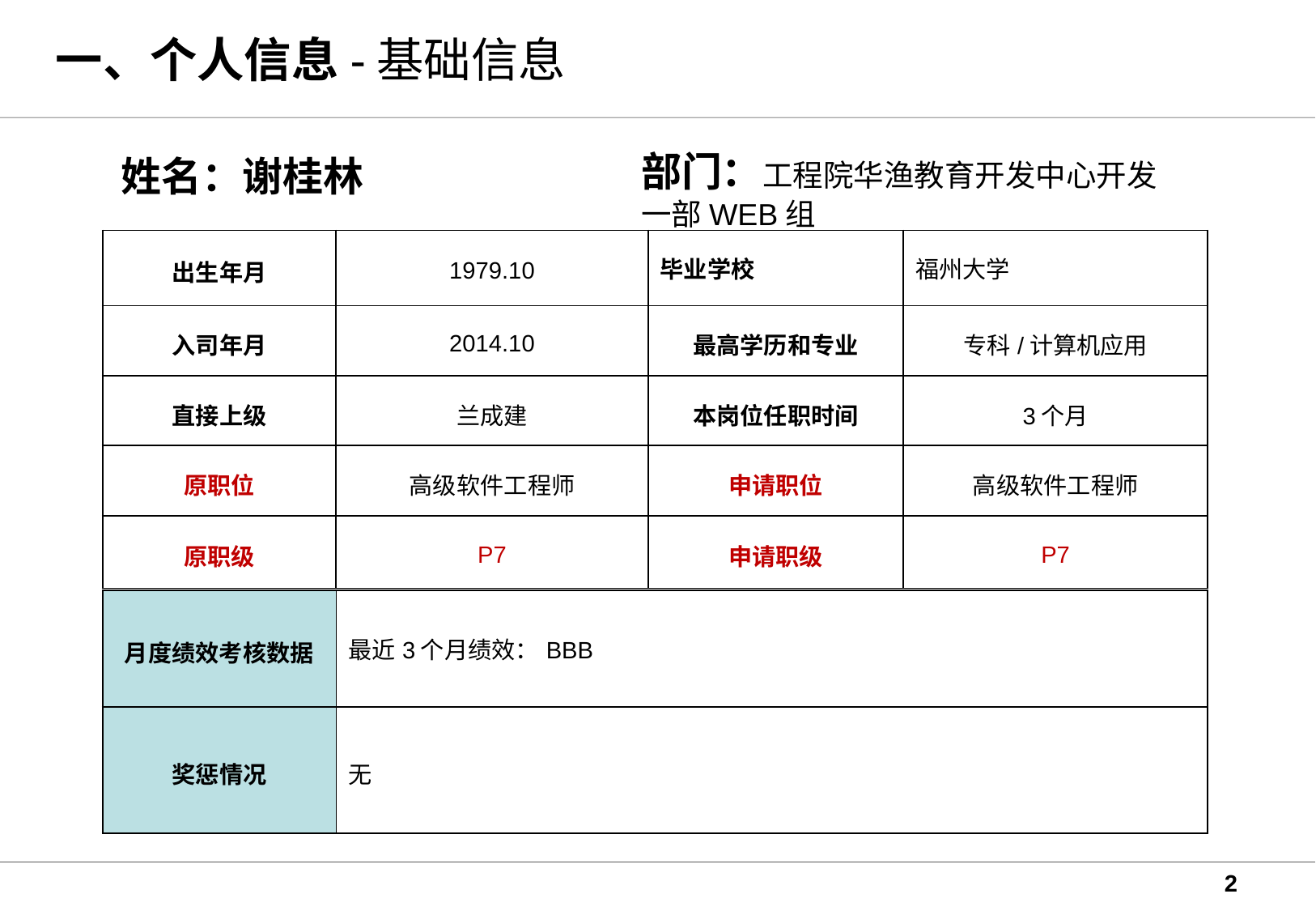

# 一、个人信息-基础信息
部门：工程院华渔教育开发中心开发一部WEB组
姓名：谢桂林
| 出生年月 | 1979.10 | 毕业学校 | 福州大学 |
| --- | --- | --- | --- |
| 入司年月 | 2014.10 | 最高学历和专业 | 专科/计算机应用 |
| 直接上级 | 兰成建 | 本岗位任职时间 | 3个月 |
| 原职位 | 高级软件工程师 | 申请职位 | 高级软件工程师 |
| 原职级 | P7 | 申请职级 | P7 |
| 月度绩效考核数据 | 最近3个月绩效：BBB |
| --- | --- |
| 奖惩情况 | 无 |
2